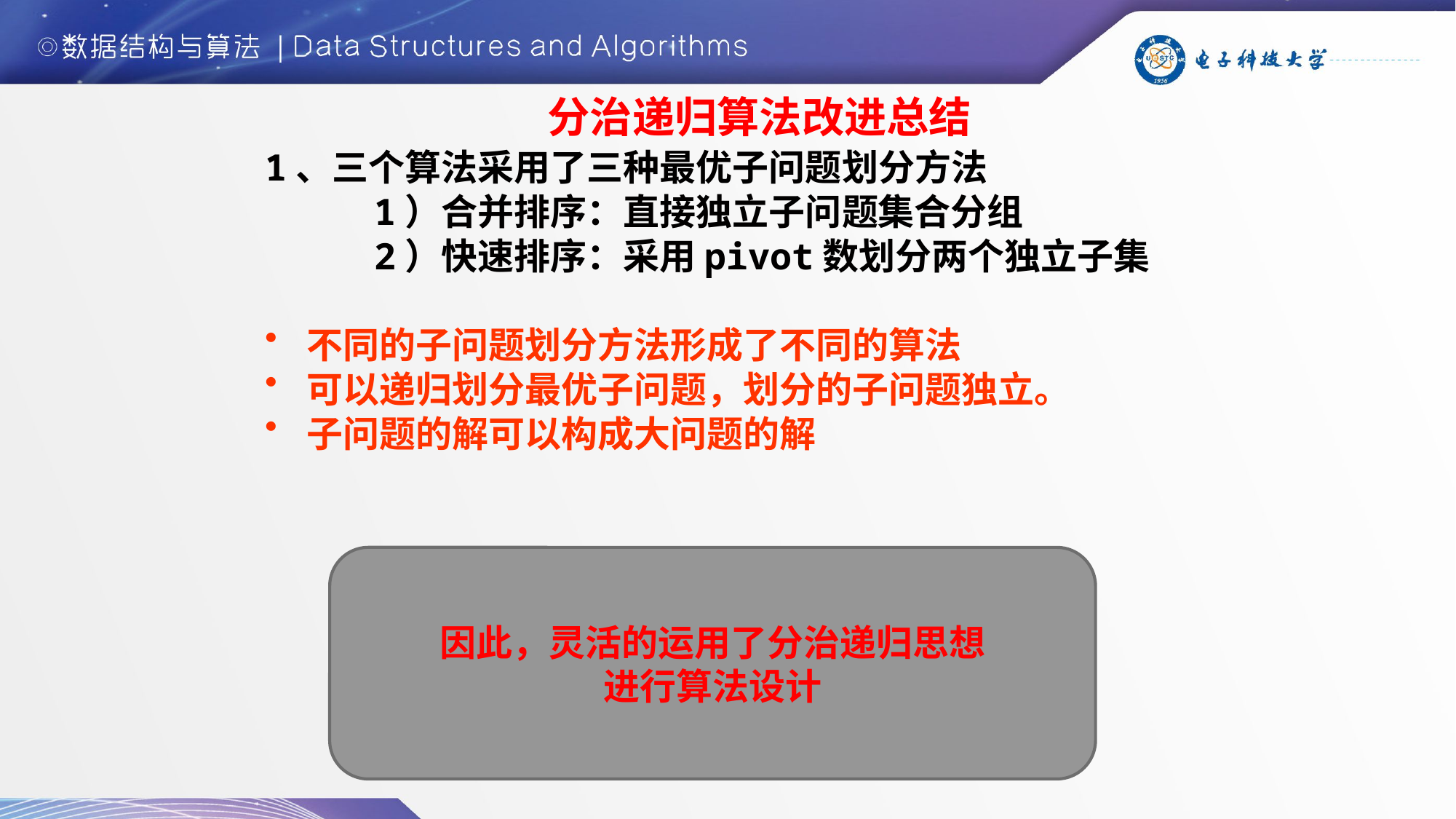

分治递归算法改进总结
1、三个算法采用了三种最优子问题划分方法
     1）合并排序：直接独立子问题集合分组
     2）快速排序：采用pivot数划分两个独立子集

不同的子问题划分方法形成了不同的算法
可以递归划分最优子问题，划分的子问题独立。
子问题的解可以构成大问题的解

因此，灵活的运用了分治递归思想
进行算法设计